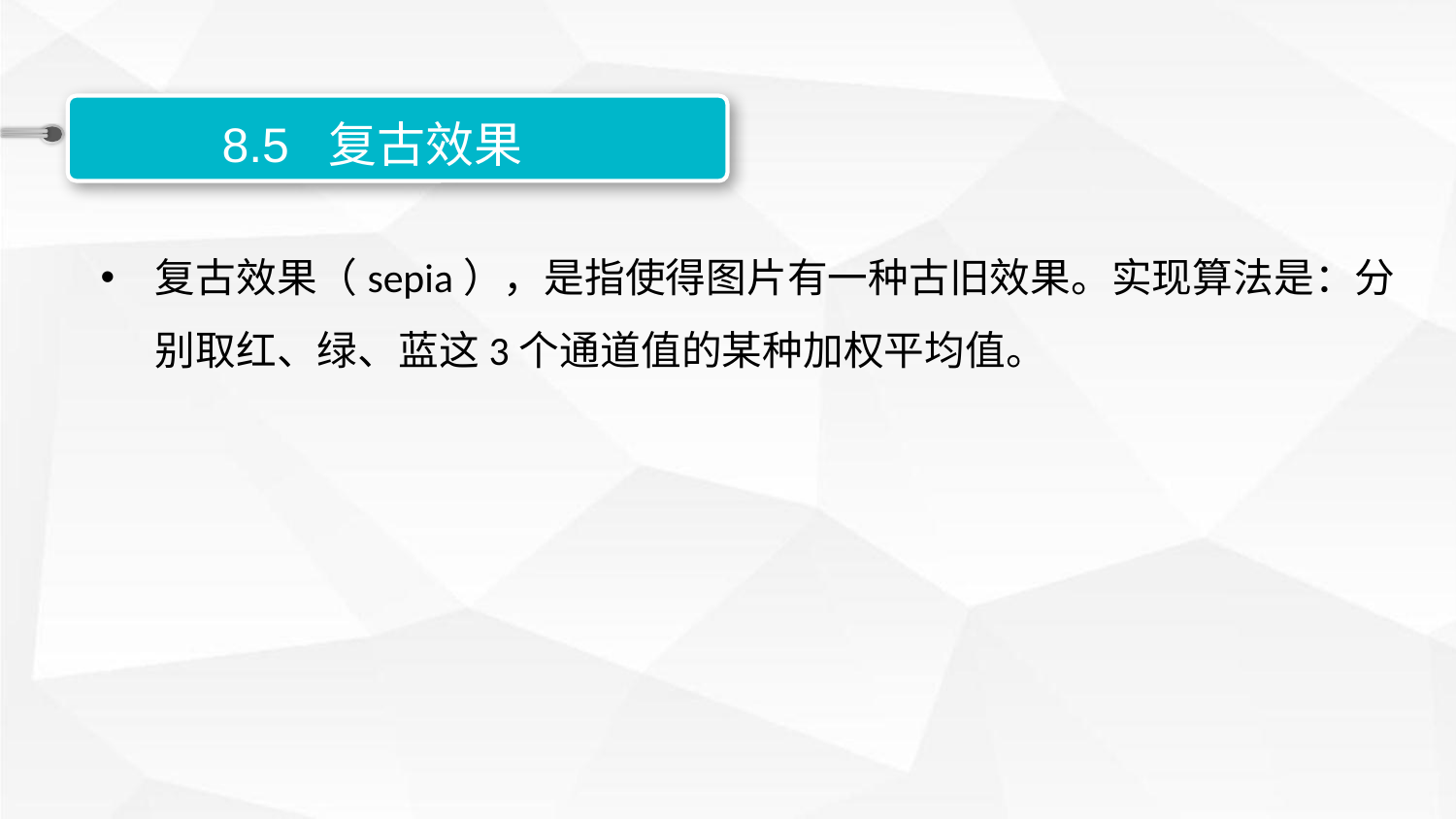

8.5  复古效果

复古效果（sepia），是指使得图片有一种古旧效果。实现算法是：分别取红、绿、蓝这3个通道值的某种加权平均值。